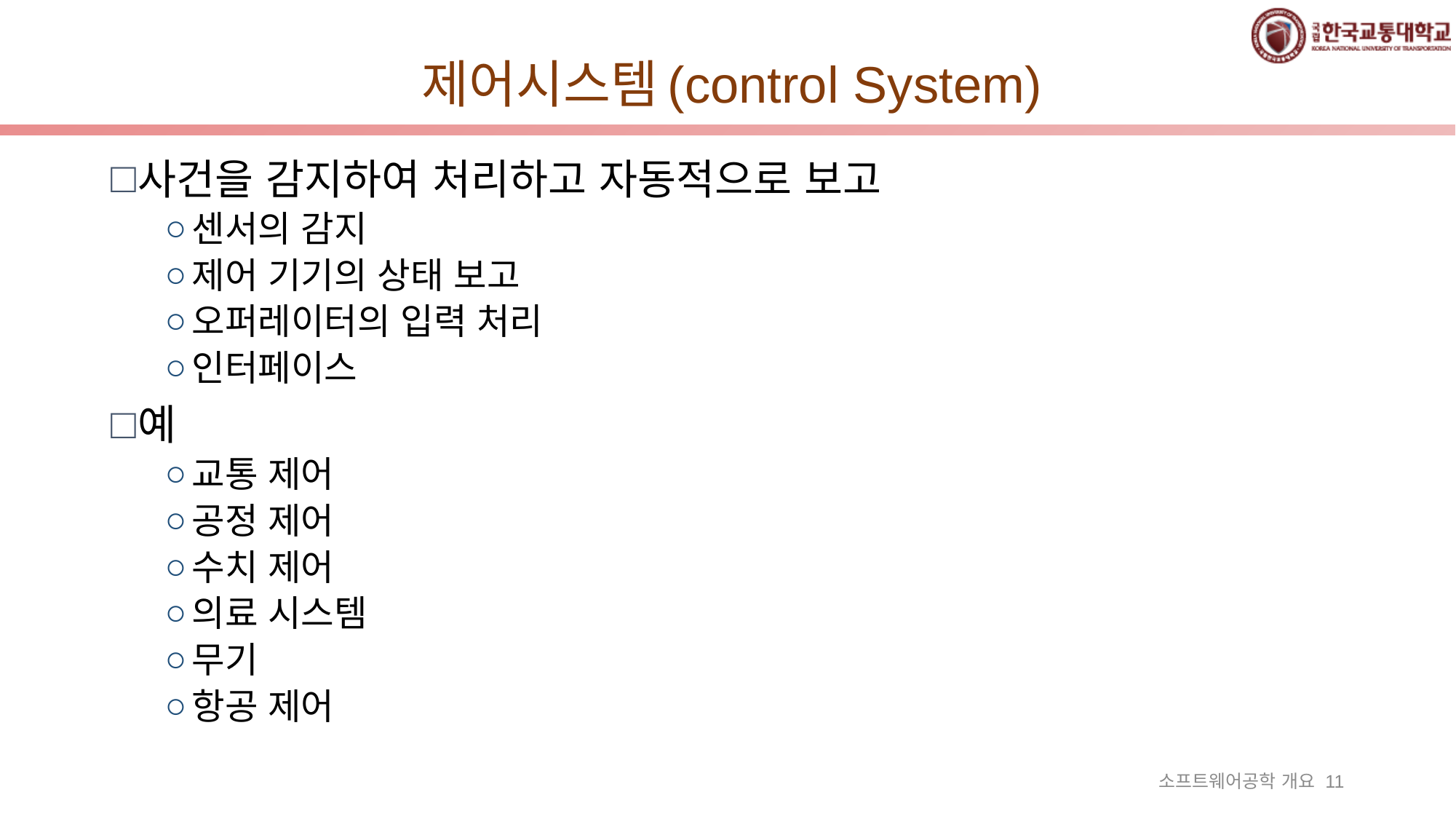

# 제어시스템(control System)
사건을 감지하여 처리하고 자동적으로 보고
센서의 감지
제어 기기의 상태 보고
오퍼레이터의 입력 처리
인터페이스
예
교통 제어
공정 제어
수치 제어
의료 시스템
무기
항공 제어
소프트웨어공학 개요 11